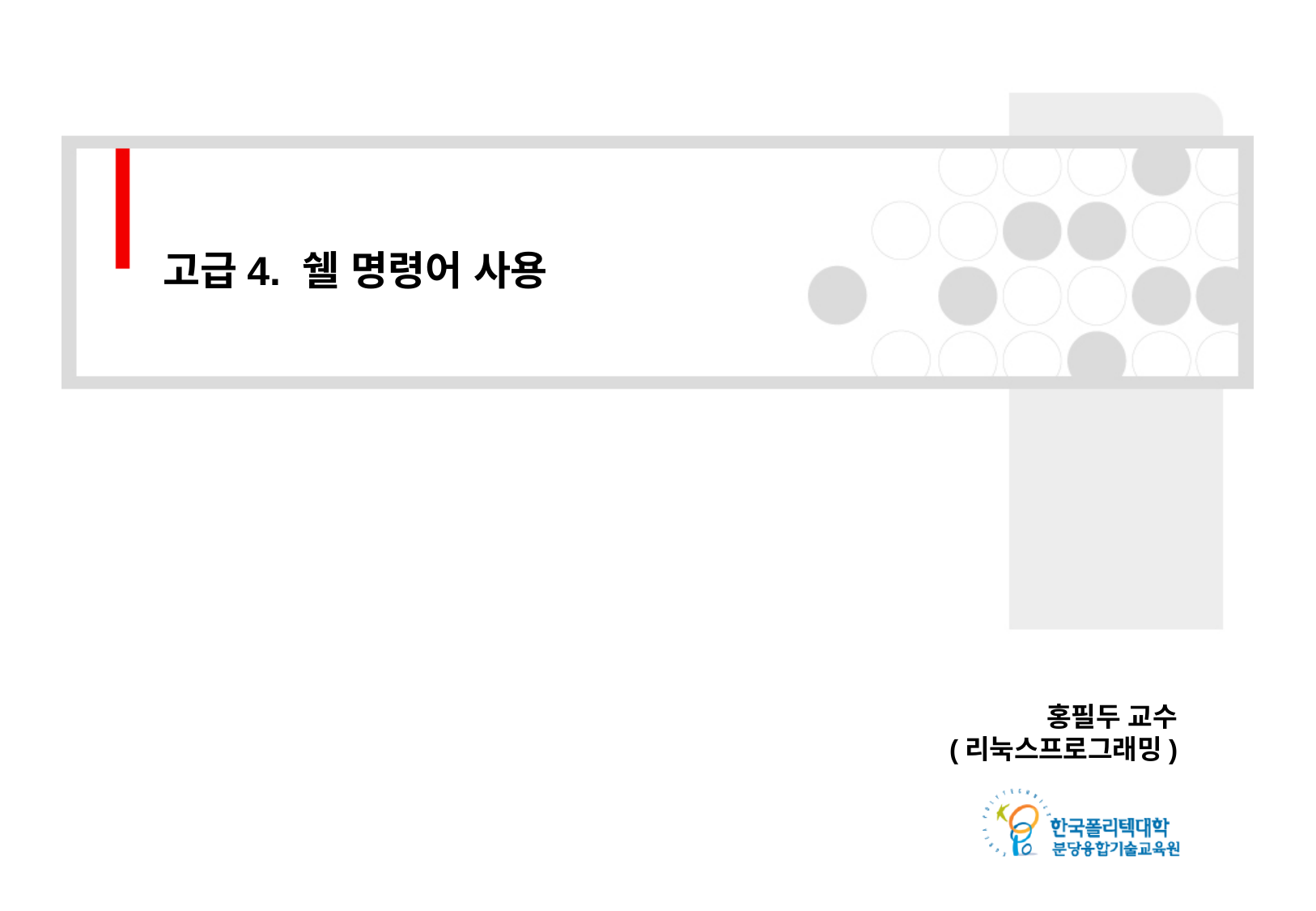

고급4. 쉘 명령어 사용
홍필두 교수
(리눅스프로그래밍)